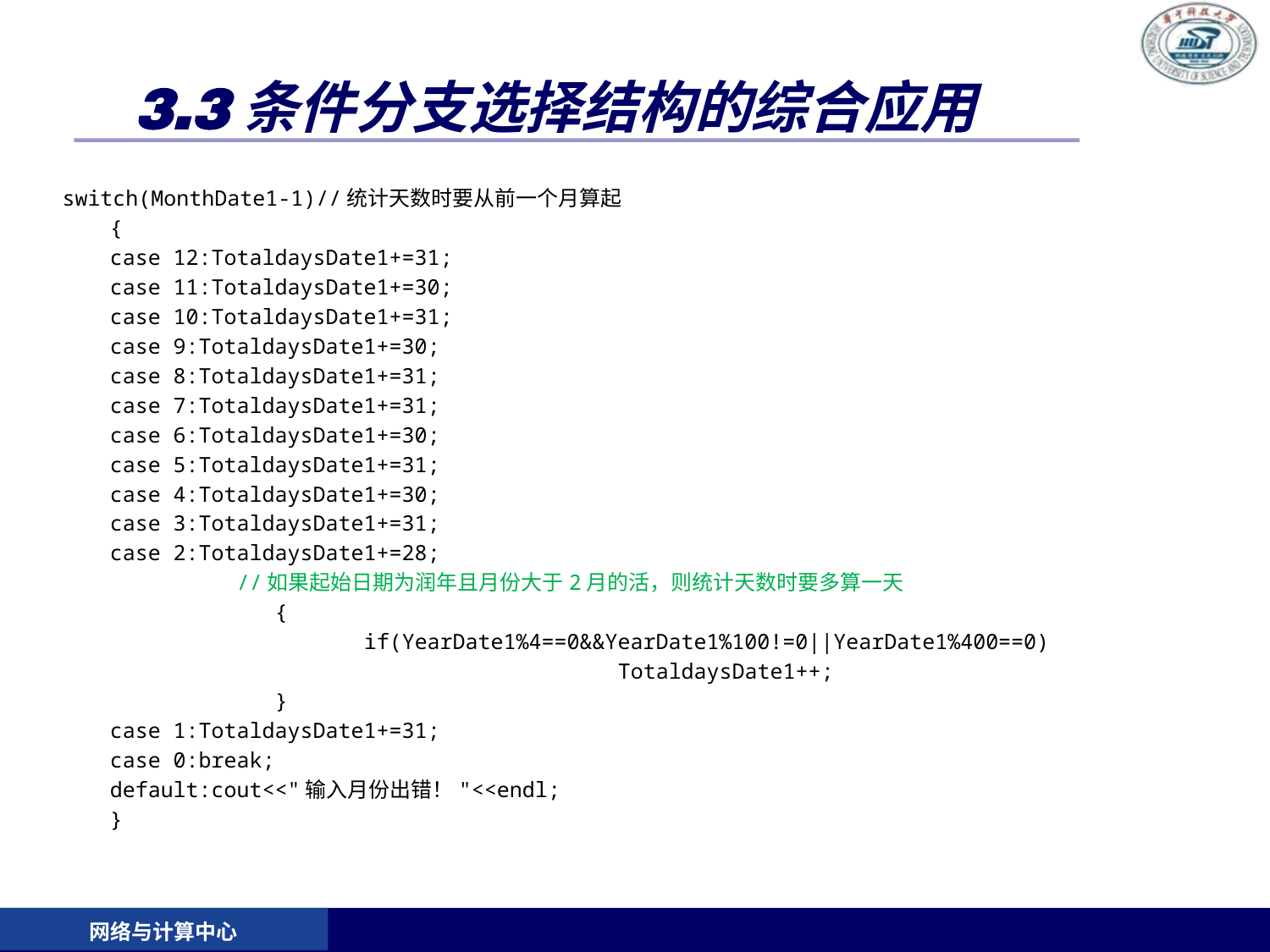

# 3.3条件分支选择结构的综合应用
switch(MonthDate1-1)//统计天数时要从前一个月算起
	{
	case 12:TotaldaysDate1+=31;
	case 11:TotaldaysDate1+=30;
	case 10:TotaldaysDate1+=31;
	case 9:TotaldaysDate1+=30;
	case 8:TotaldaysDate1+=31;
	case 7:TotaldaysDate1+=31;
	case 6:TotaldaysDate1+=30;
	case 5:TotaldaysDate1+=31;
	case 4:TotaldaysDate1+=30;
	case 3:TotaldaysDate1+=31;
	case 2:TotaldaysDate1+=28;
		//如果起始日期为润年且月份大于2月的活，则统计天数时要多算一天
		   {
			if(YearDate1%4==0&&YearDate1%100!=0||YearDate1%400==0)
					TotaldaysDate1++;
		   }
	case 1:TotaldaysDate1+=31;
	case 0:break;
	default:cout<<"输入月份出错！"<<endl;
	}

网络与计算中心